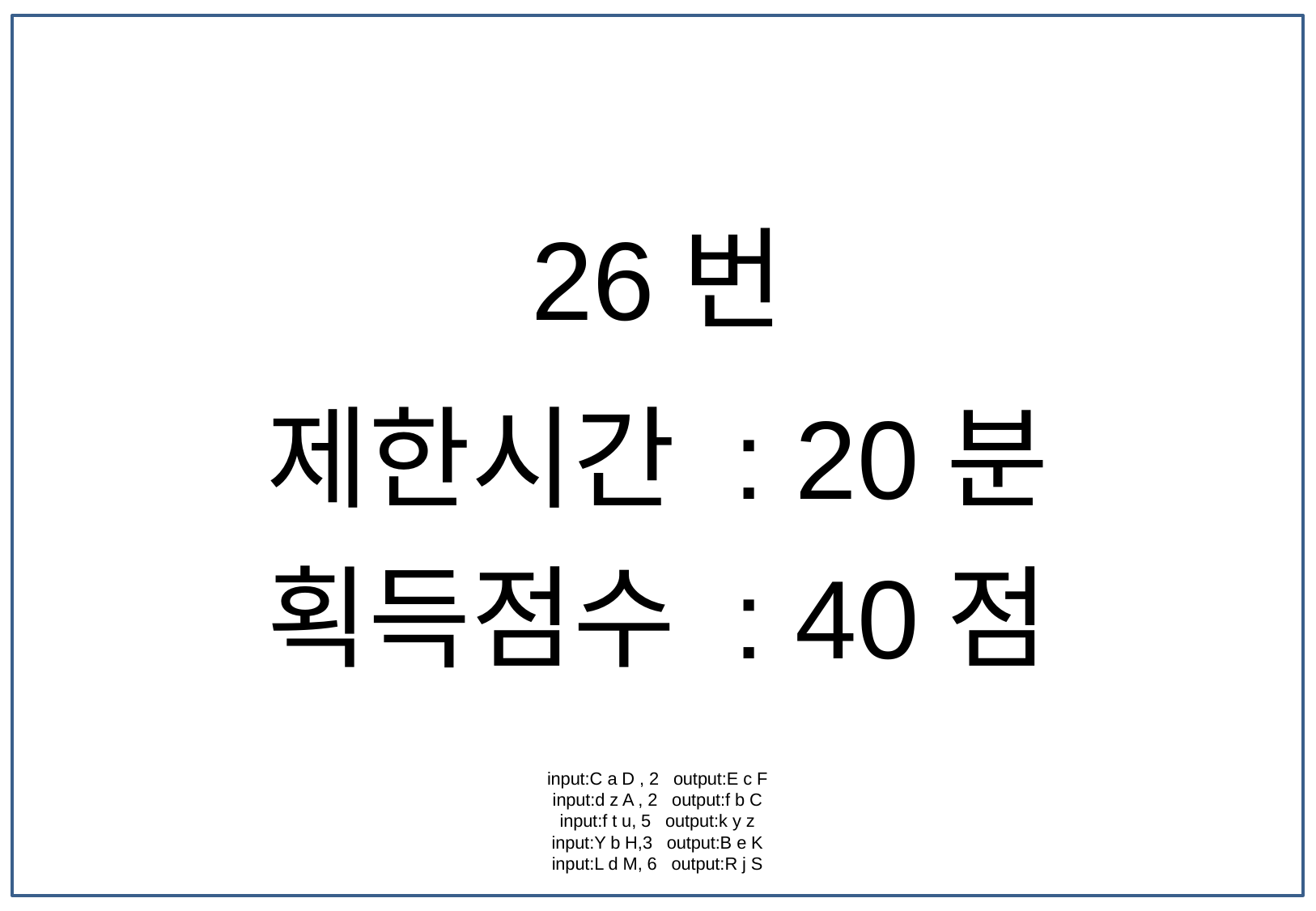

26번
제한시간 : 20분
획득점수 : 40점
input:C a D , 2   output:E c F
input:d z A , 2   output:f b C
input:f t u, 5   output:k y z
input:Y b H,3   output:B e K
input:L d M, 6   output:R j S